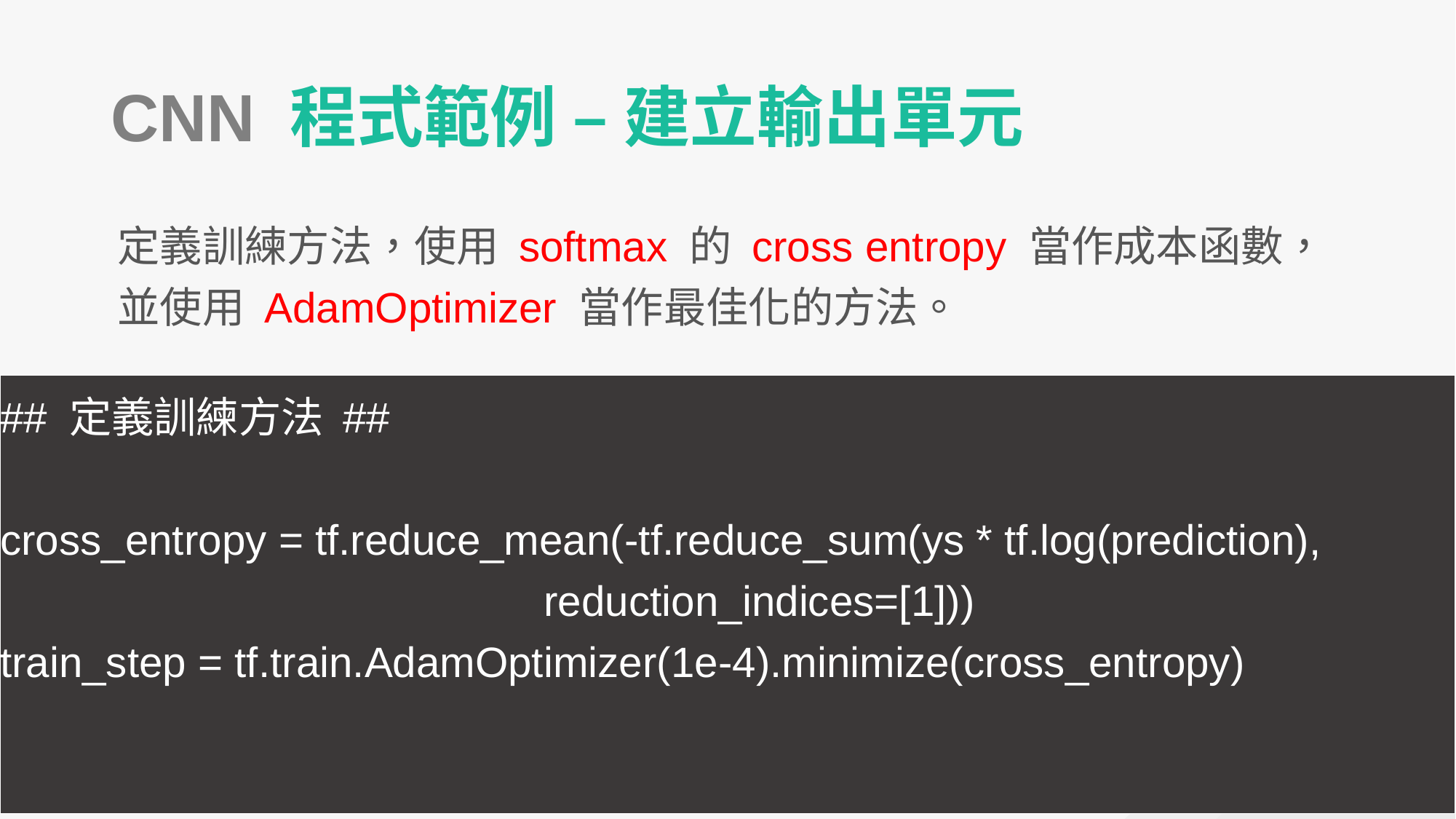

CNN 程式範例 – 建立輸出單元
定義訓練方法，使用 softmax 的 cross entropy 當作成本函數，並使用 AdamOptimizer 當作最佳化的方法。
## 定義訓練方法 ##

cross_entropy = tf.reduce_mean(-tf.reduce_sum(ys * tf.log(prediction),
                                              reduction_indices=[1]))
train_step = tf.train.AdamOptimizer(1e-4).minimize(cross_entropy)